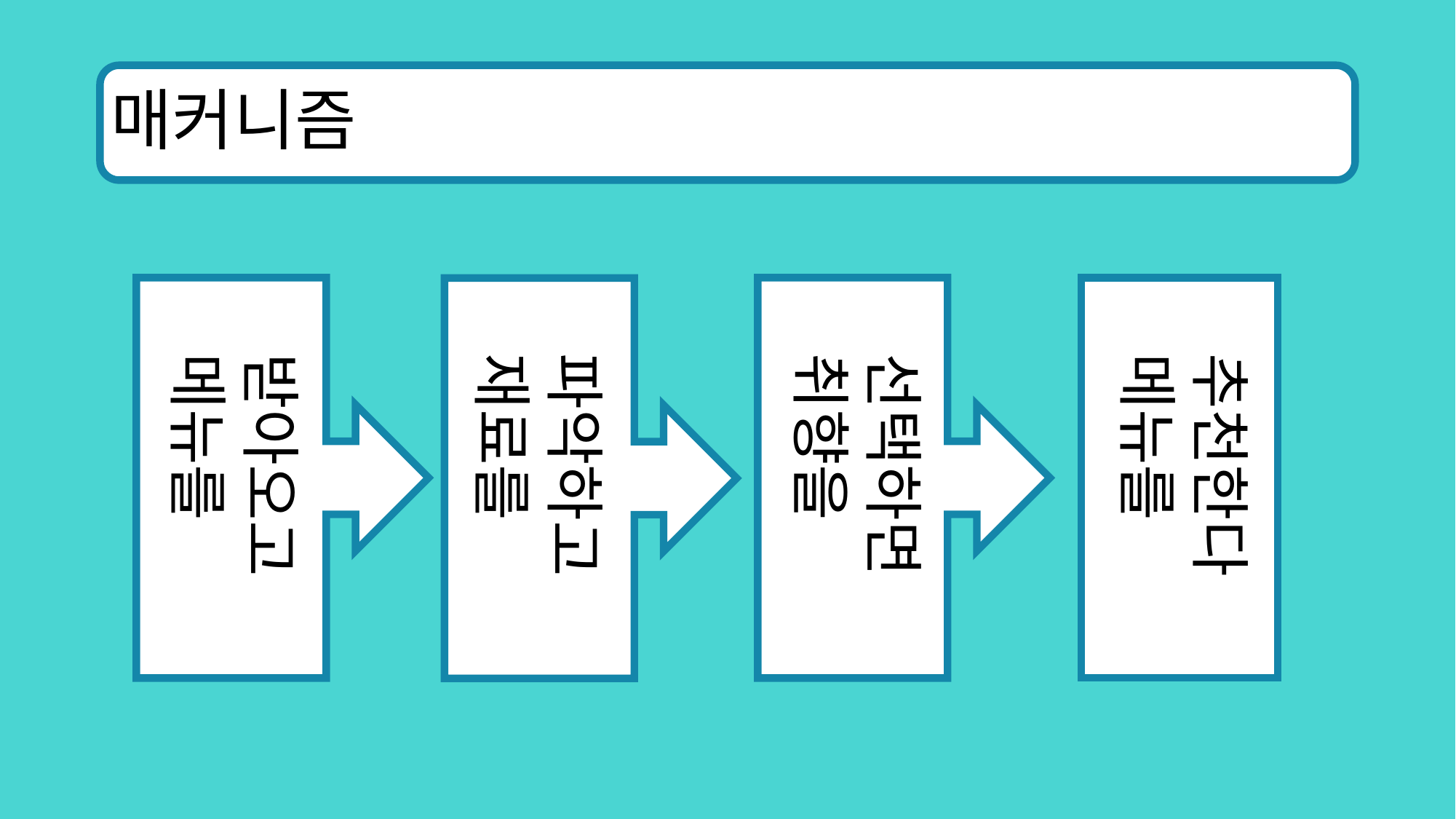

# 매커니즘

추천한다
메뉴를
파악하고
재료를
선택하면
취향을
받아오고 메뉴를